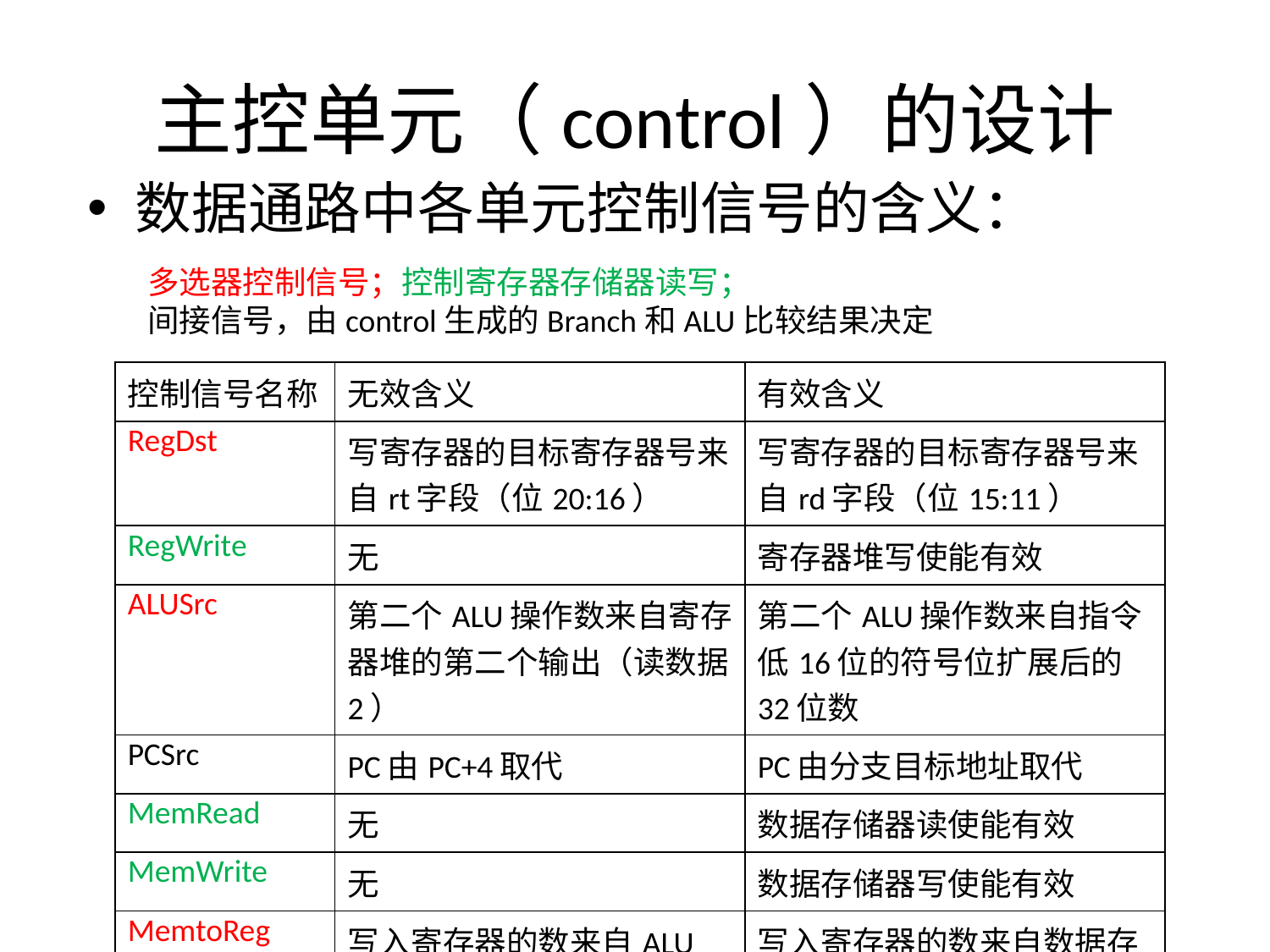

# 主控单元（control）的设计
数据通路中各单元控制信号的含义：
多选器控制信号；控制寄存器存储器读写；
间接信号，由control生成的Branch和ALU比较结果决定
| 控制信号名称 | 无效含义 | 有效含义 |
| --- | --- | --- |
| RegDst | 写寄存器的目标寄存器号来自rt字段（位20:16） | 写寄存器的目标寄存器号来自rd字段（位15:11） |
| RegWrite | 无 | 寄存器堆写使能有效 |
| ALUSrc | 第二个ALU操作数来自寄存器堆的第二个输出（读数据2） | 第二个ALU操作数来自指令低16位的符号位扩展后的32位数 |
| PCSrc | PC由PC+4取代 | PC由分支目标地址取代 |
| MemRead | 无 | 数据存储器读使能有效 |
| MemWrite | 无 | 数据存储器写使能有效 |
| MemtoReg | 写入寄存器的数来自ALU | 写入寄存器的数来自数据存储器 |